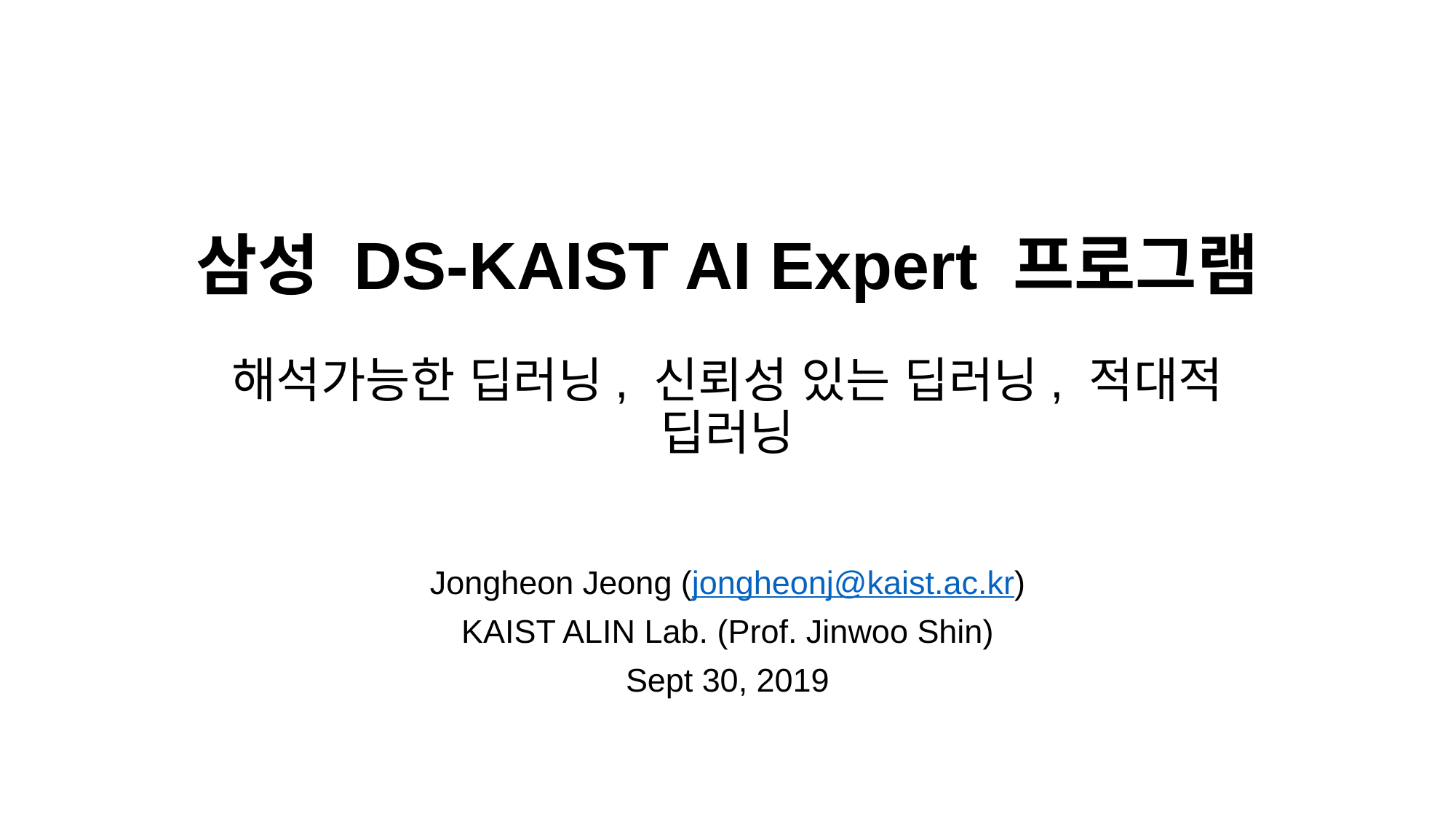

# 삼성 DS-KAIST AI Expert 프로그램 해석가능한 딥러닝, 신뢰성 있는 딥러닝, 적대적 딥러닝

Jongheon Jeong (jongheonj@kaist.ac.kr)
KAIST ALIN Lab. (Prof. Jinwoo Shin)
Sept 30, 2019